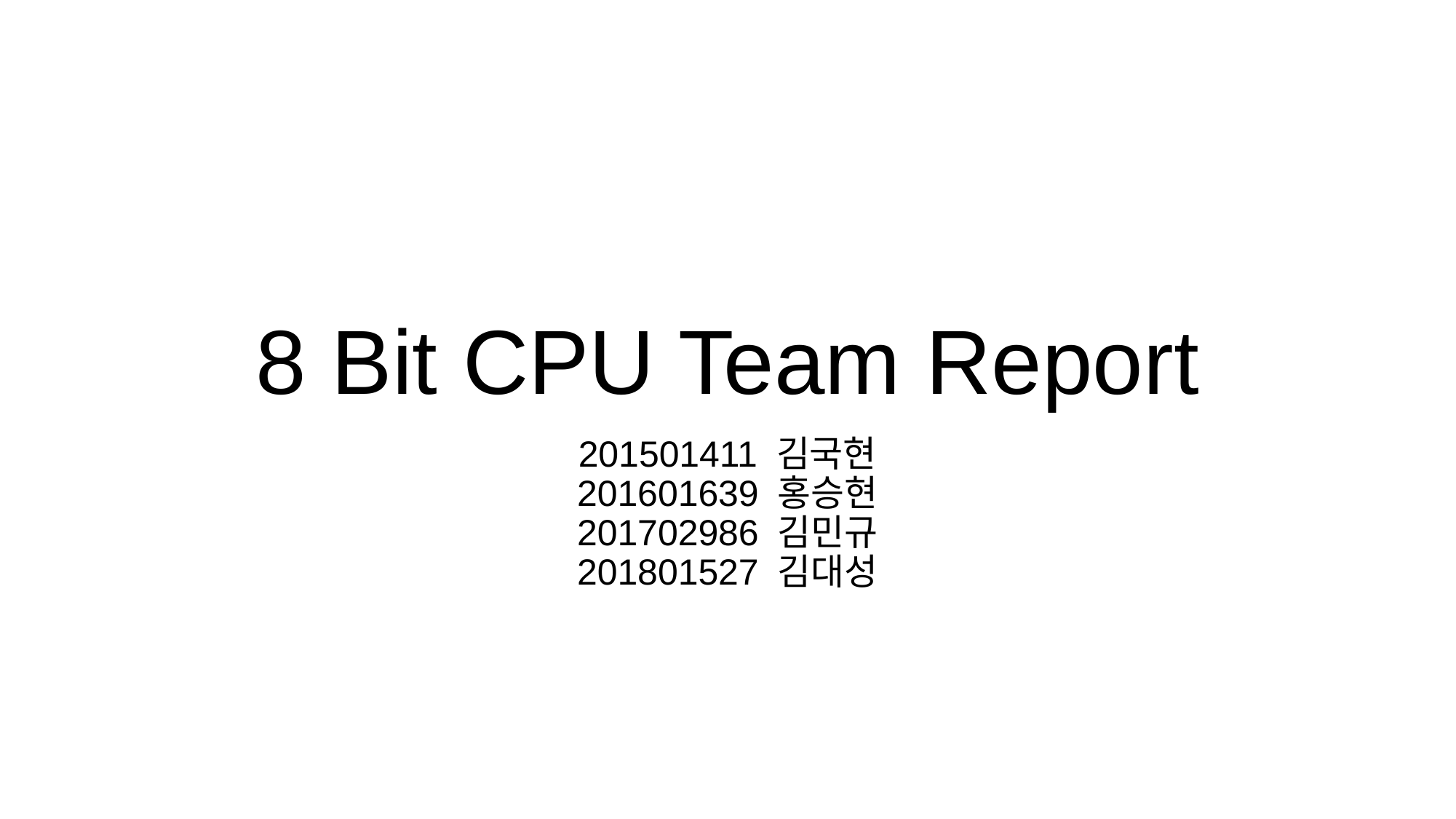

# 8 Bit CPU Team Report
201501411 김국현
201601639 홍승현
201702986 김민규
201801527 김대성